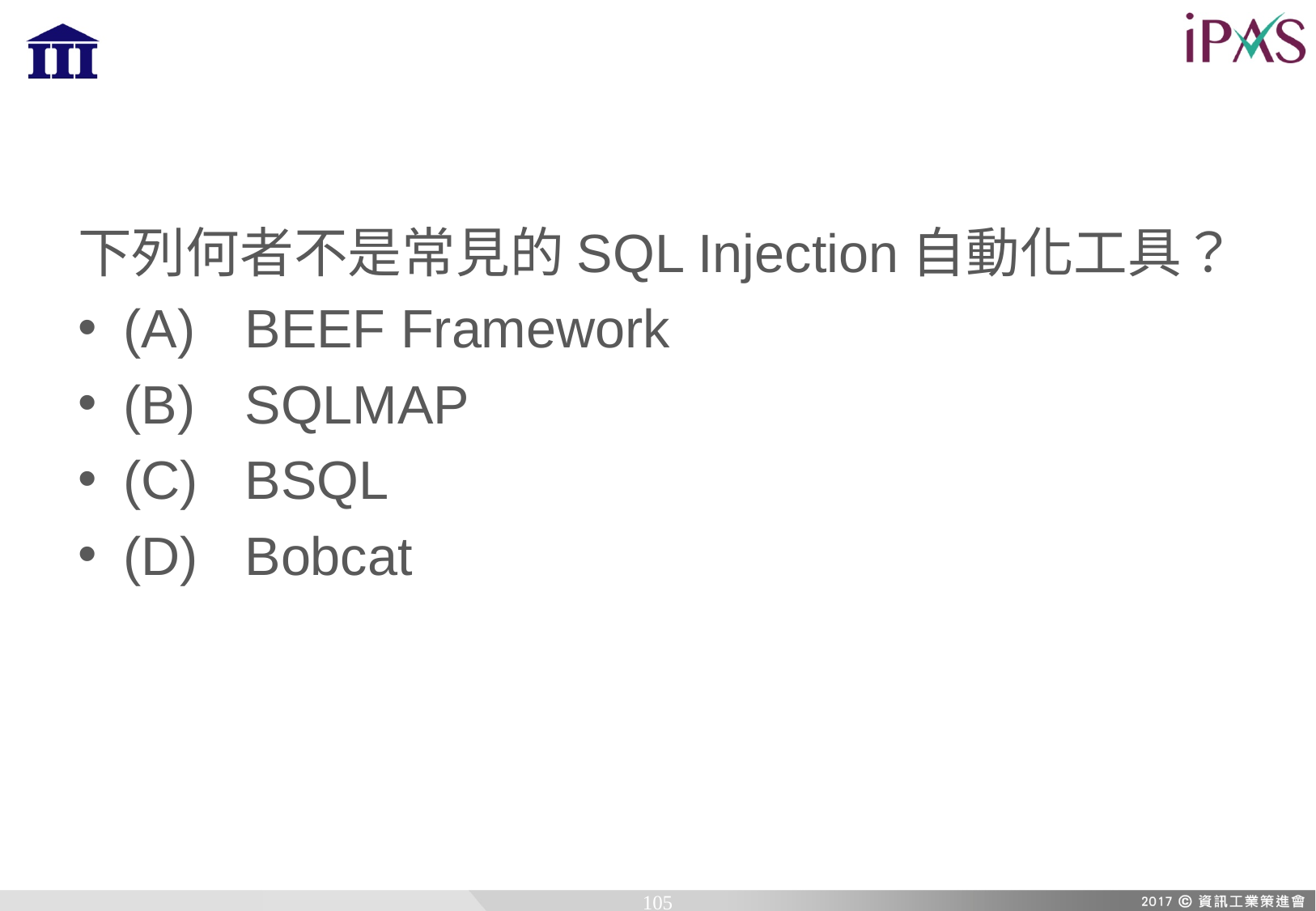

下列何者不是常見的SQL Injection自動化工具？
(A)	BEEF Framework
(B)	SQLMAP
(C)	BSQL
(D)	Bobcat
105